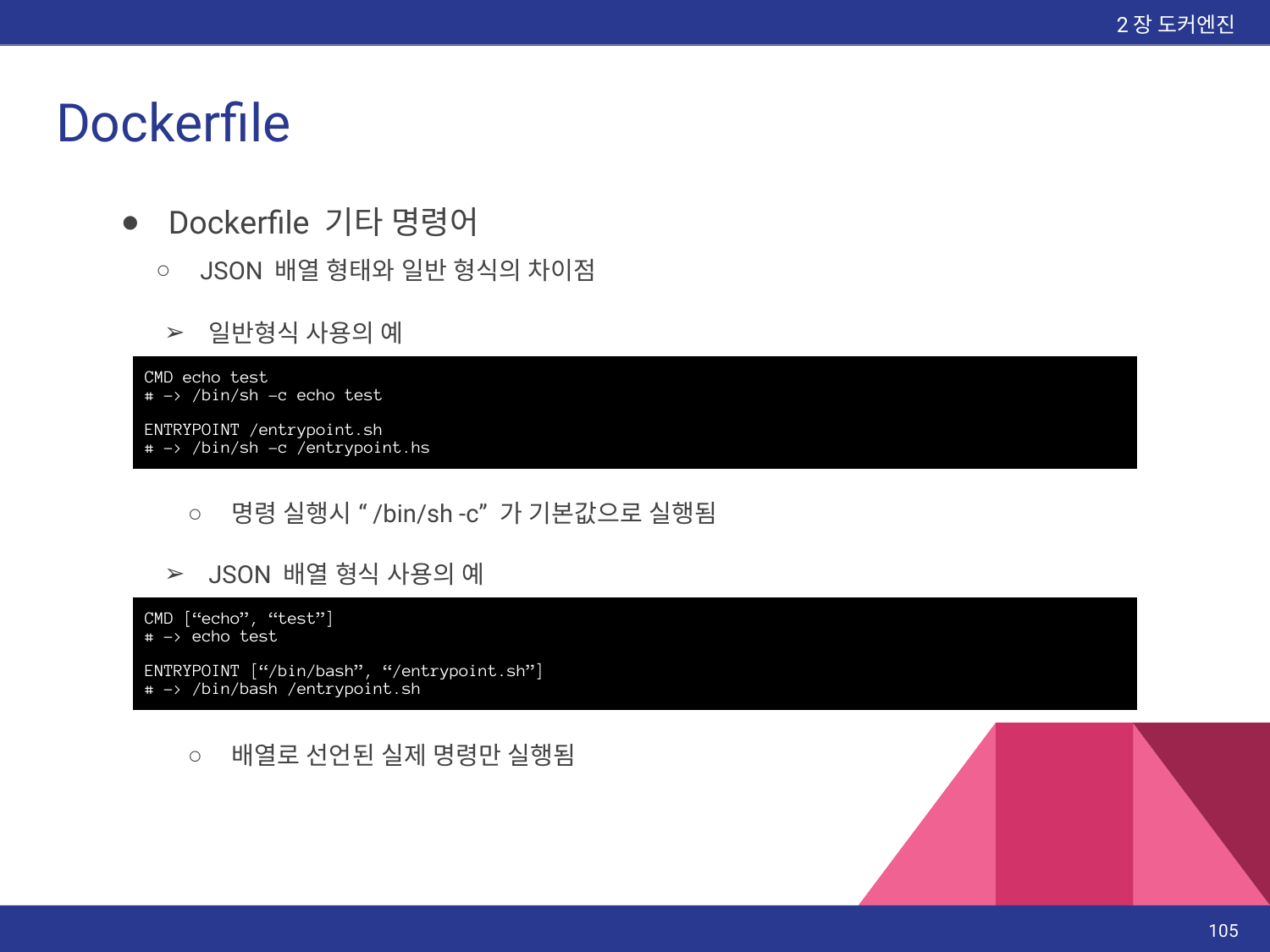

2장 도커엔진
# Dockerfile
Dockerfile 기타 명령어
JSON 배열 형태와 일반 형식의 차이점
일반형식 사용의 예
| CMD echo test # -> /bin/sh -c echo test ENTRYPOINT /entrypoint.sh # -> /bin/sh -c /entrypoint.hs |
| --- |
명령 실행시 “/bin/sh -c” 가 기본값으로 실행됨
JSON 배열 형식 사용의 예

| CMD [“echo”, “test”] # -> echo test ENTRYPOINT [“/bin/bash”, “/entrypoint.sh”] # -> /bin/bash /entrypoint.sh |
| --- |
배열로 선언된 실제 명령만 실행됨
105